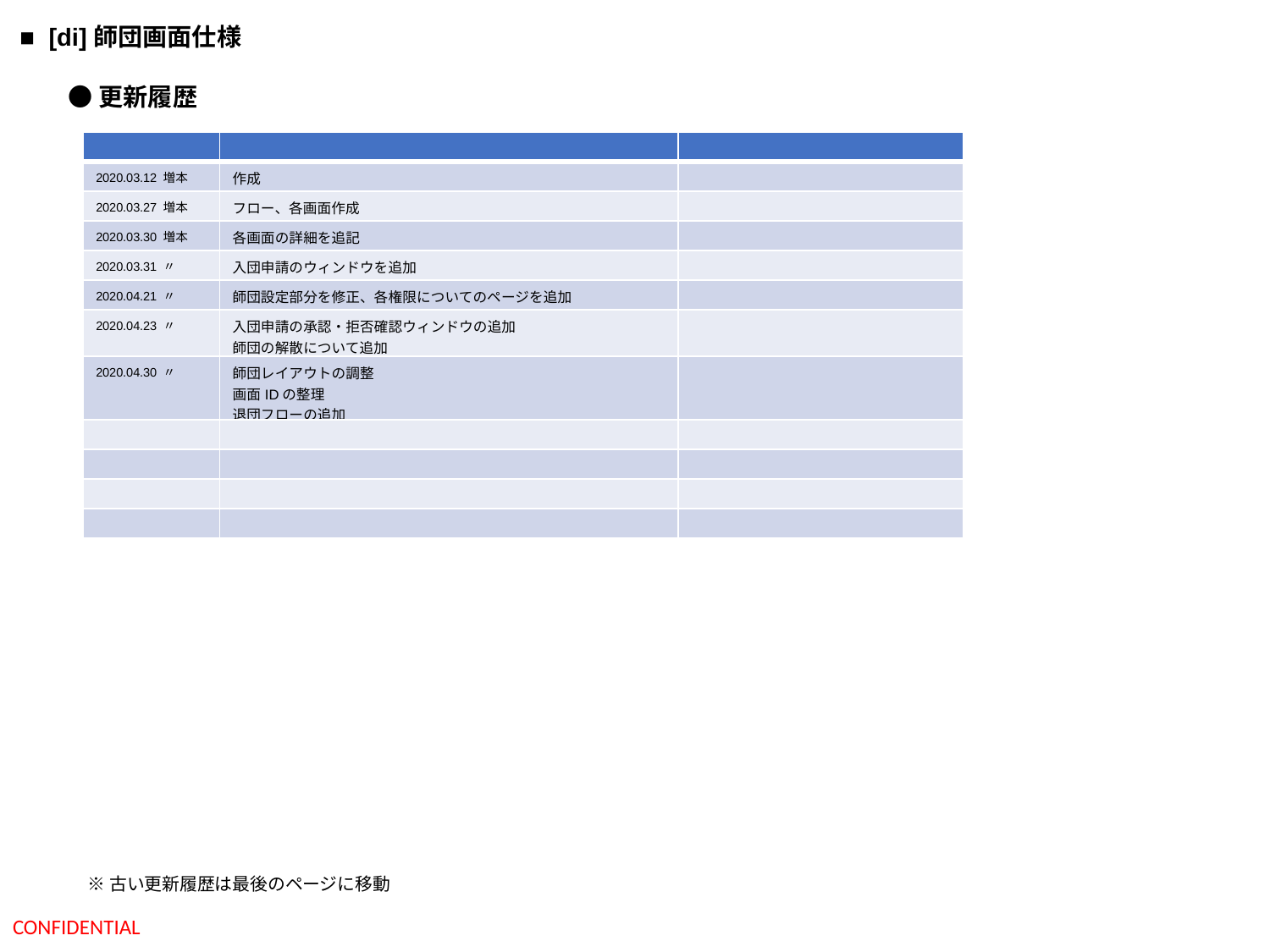

■  [di]師団画面仕様
●更新履歴
|  |  |  |
| --- | --- | --- |
| 2020.03.12 増本 | 作成 |  |
| 2020.03.27 増本 | フロー、各画面作成 |  |
| 2020.03.30 増本 | 各画面の詳細を追記 |  |
| 2020.03.31 〃 | 入団申請のウィンドウを追加 |  |
| 2020.04.21 〃 | 師団設定部分を修正、各権限についてのページを追加 |  |
| 2020.04.23 〃 | 入団申請の承認・拒否確認ウィンドウの追加 師団の解散について追加 |  |
| 2020.04.30 〃 | 師団レイアウトの調整 画面IDの整理 退団フローの追加 |  |
|  |  |  |
|  |  |  |
|  |  |  |
|  |  |  |
※古い更新履歴は最後のページに移動

CONFIDENTIAL